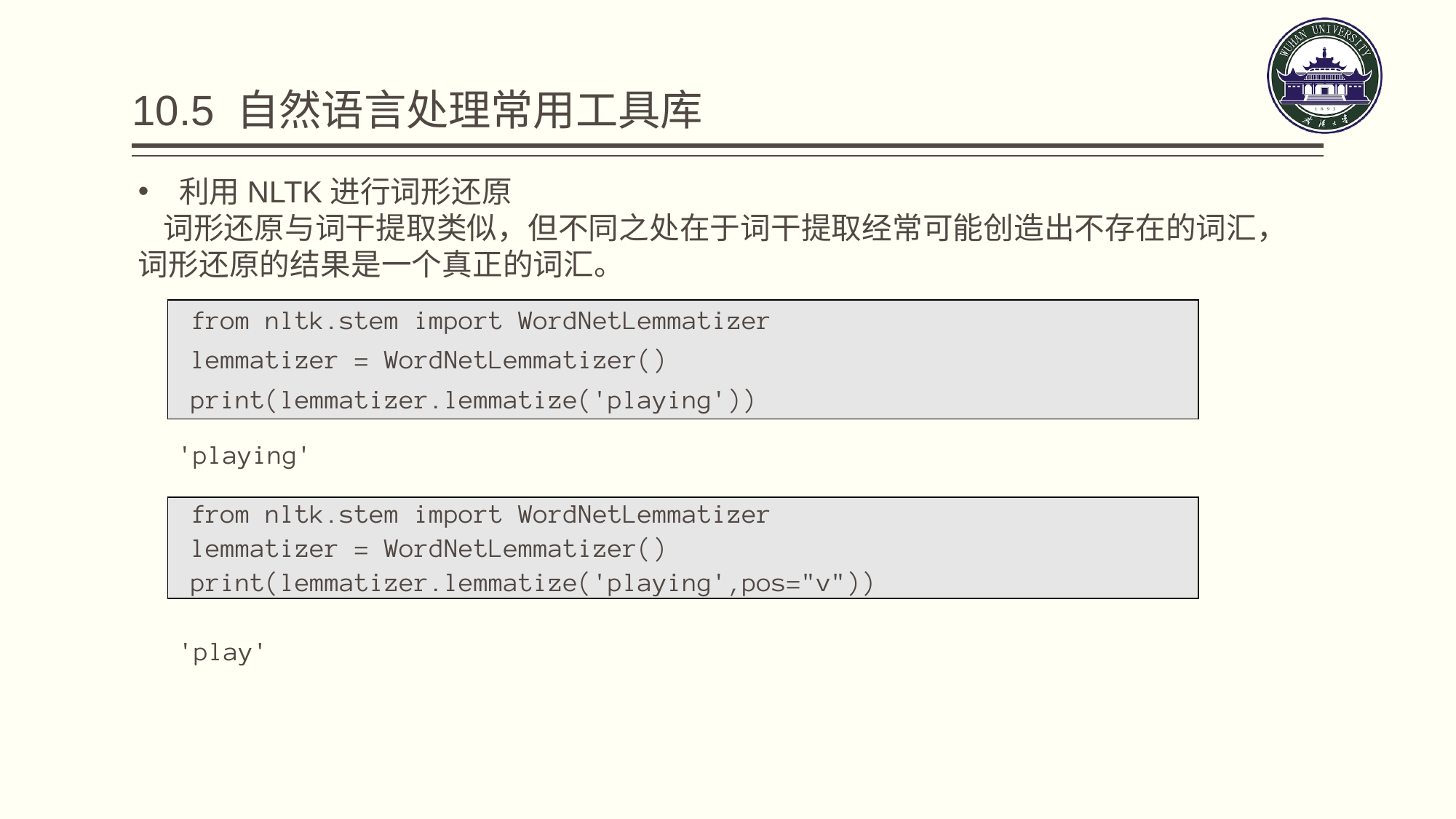

# 10.5 自然语言处理常用工具库
利用NLTK进行词形还原
   词形还原与词干提取类似，但不同之处在于词干提取经常可能创造出不存在的词汇，词形还原的结果是一个真正的词汇。

| from nltk.stem import WordNetLemmatizer |
| --- |
| lemmatizer = WordNetLemmatizer() |
| print(lemmatizer.lemmatize('playing')) |
'playing'
| from nltk.stem import WordNetLemmatizer |
| --- |
| lemmatizer = WordNetLemmatizer() |
| print(lemmatizer.lemmatize('playing',pos="v")) |
'play'